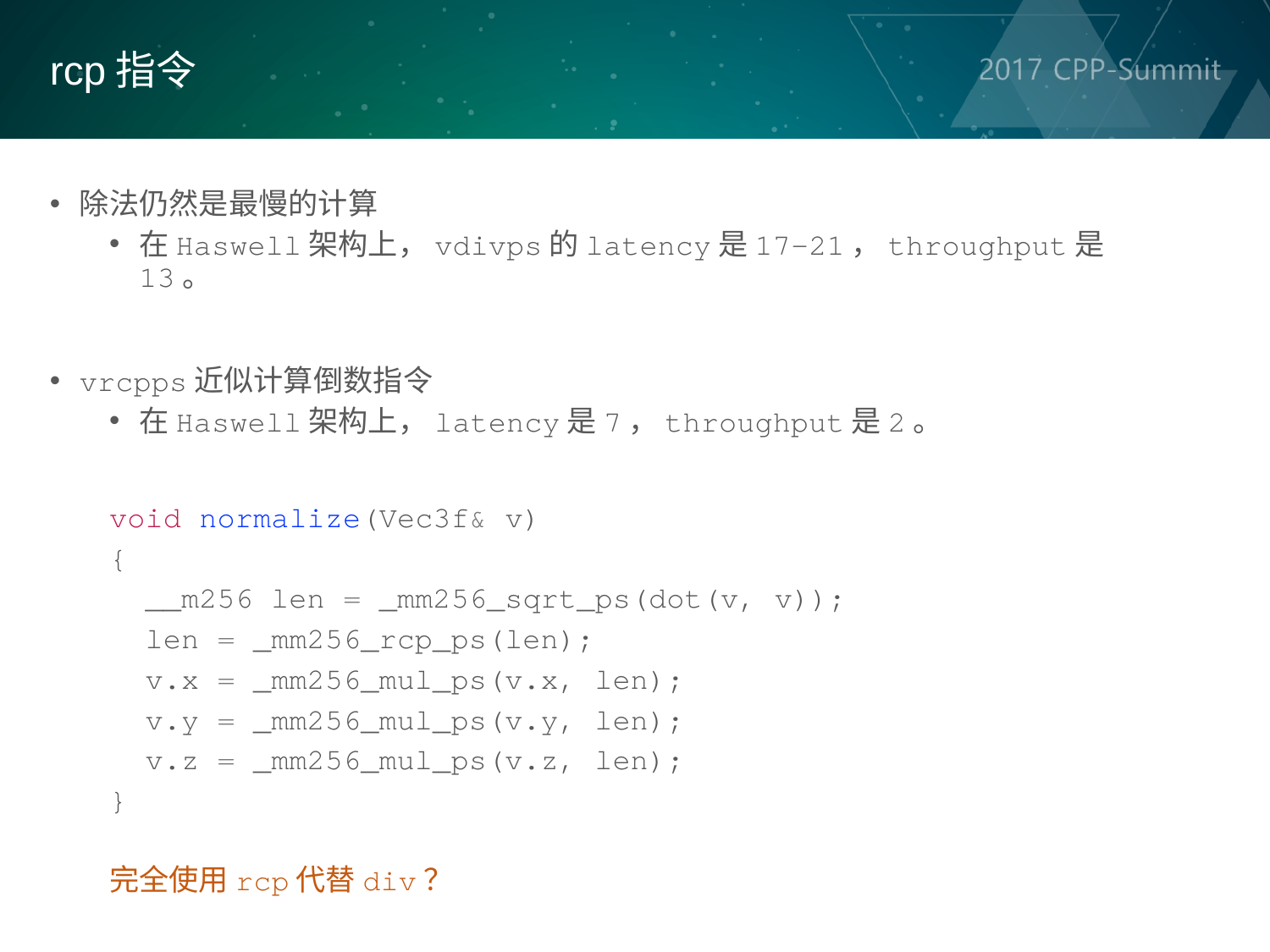

rcp指令
除法仍然是最慢的计算
在Haswell架构上，vdivps的latency是17-21，throughput是13。

vrcpps近似计算倒数指令
在Haswell架构上，latency是7，throughput是2。

void normalize(Vec3f& v)
{
  __m256 len = _mm256_sqrt_ps(dot(v, v));
  len = _mm256_rcp_ps(len);
  v.x = _mm256_mul_ps(v.x, len);
  v.y = _mm256_mul_ps(v.y, len);
  v.z = _mm256_mul_ps(v.z, len);
}

完全使用rcp代替div？